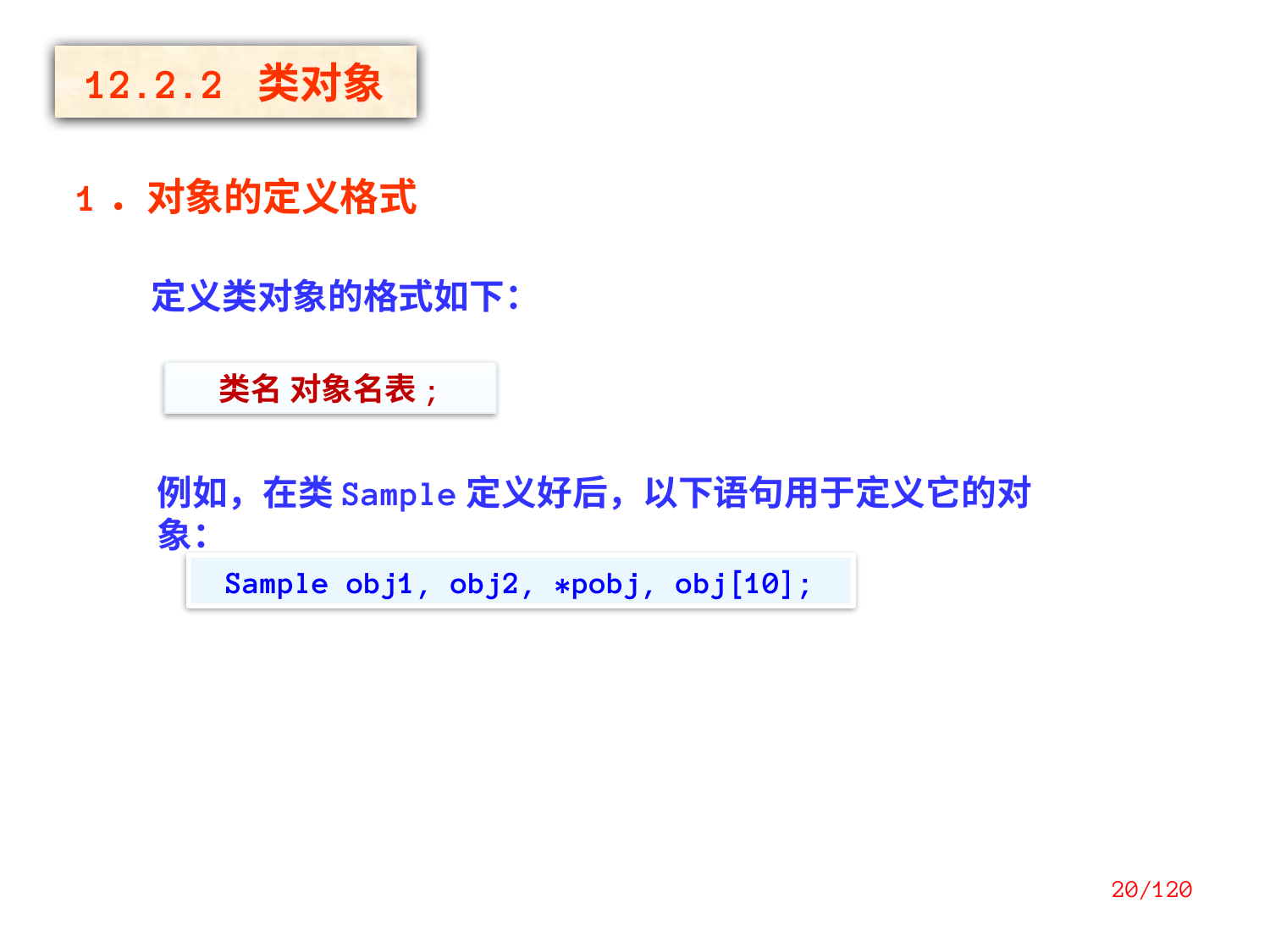

12.2.2 类对象
1．对象的定义格式
定义类对象的格式如下：
类名 对象名表;
例如，在类Sample定义好后，以下语句用于定义它的对象：
Sample obj1, obj2, *pobj, obj[10];
20/120